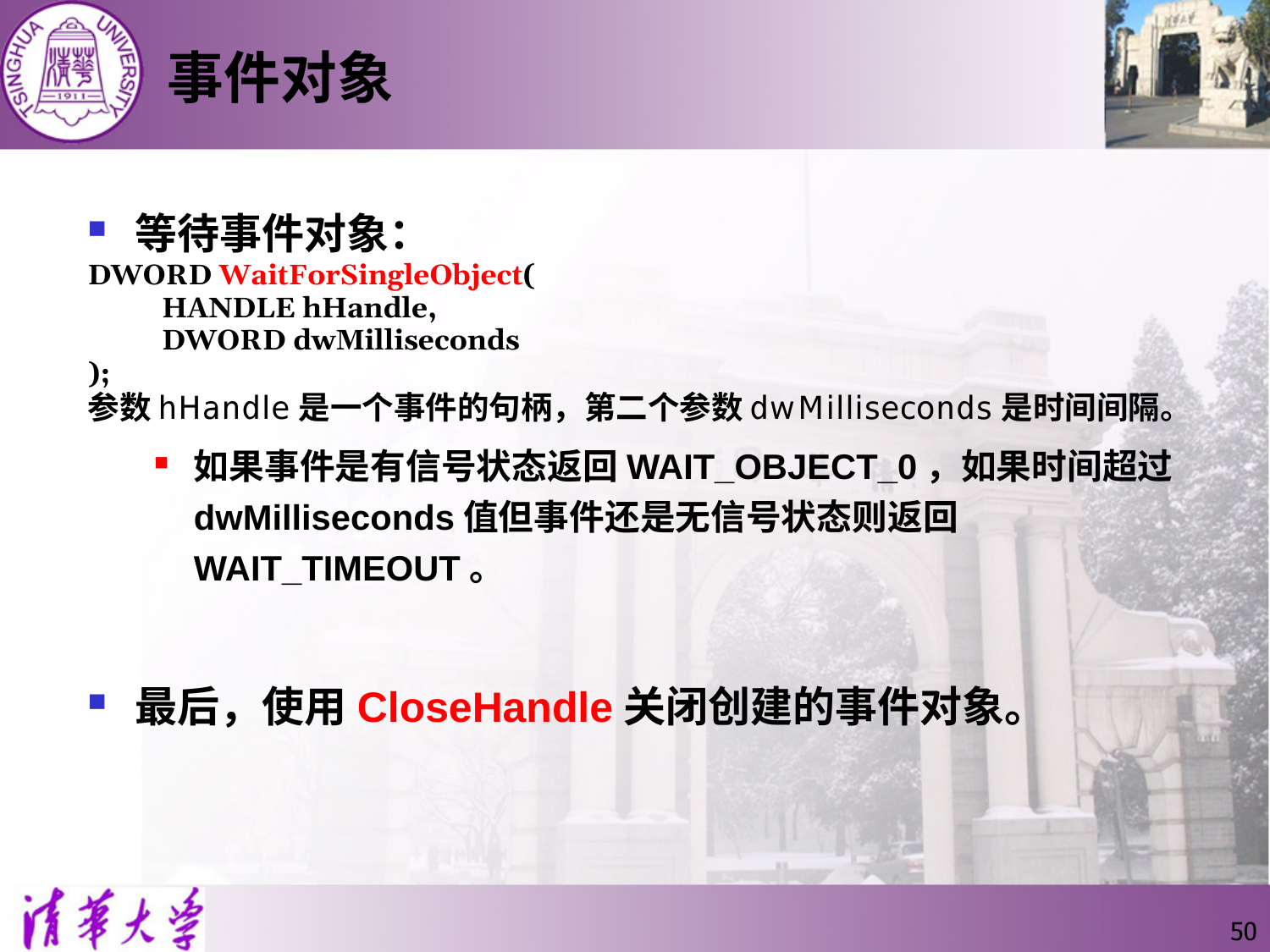

# 事件对象
等待事件对象：
DWORD WaitForSingleObject(
	HANDLE hHandle,
	DWORD dwMilliseconds
);
参数hHandle是一个事件的句柄，第二个参数dwMilliseconds是时间间隔。
如果事件是有信号状态返回WAIT_OBJECT_0，如果时间超过dwMilliseconds值但事件还是无信号状态则返回WAIT_TIMEOUT。

最后，使用CloseHandle关闭创建的事件对象。
50